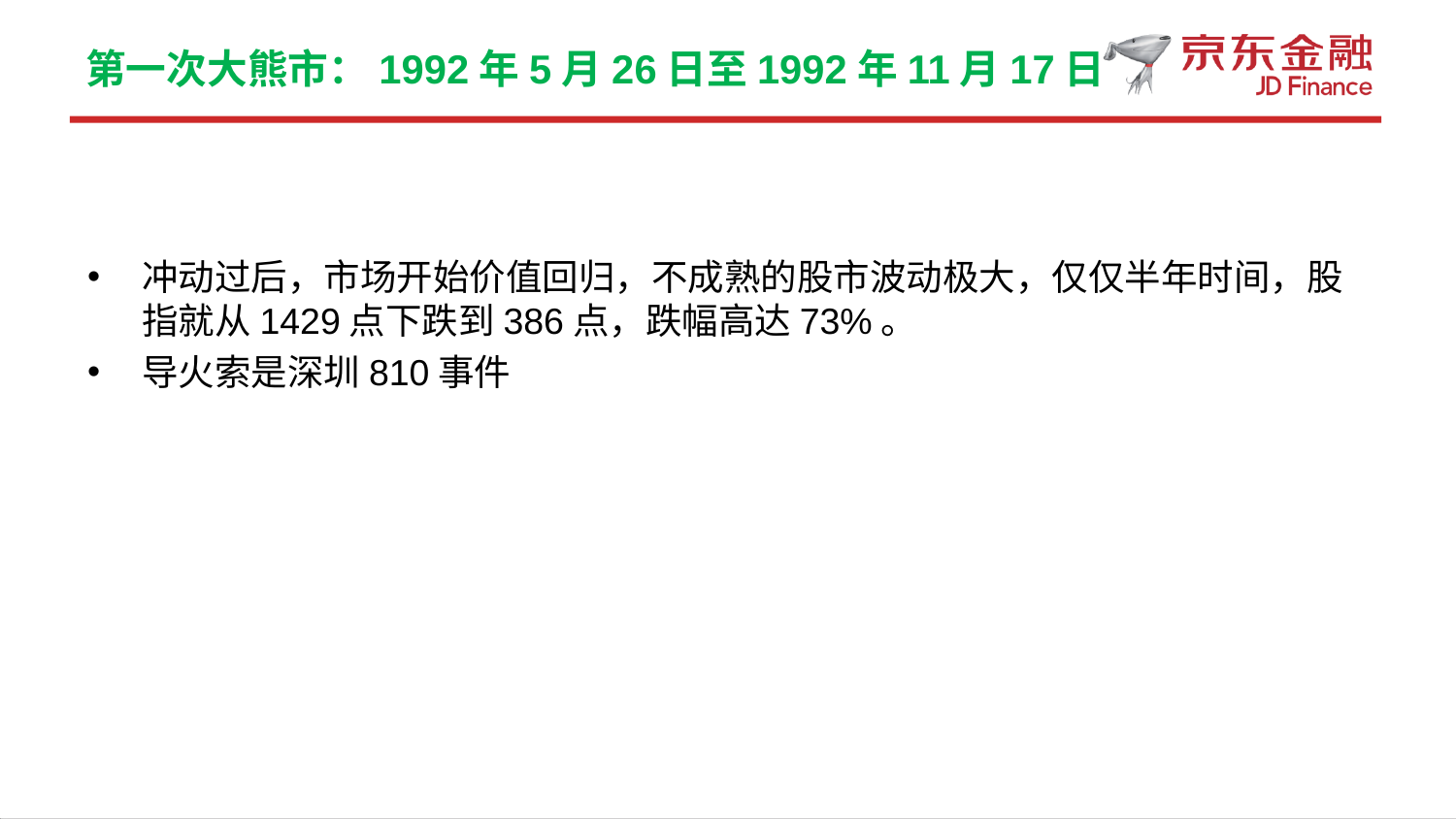

# 第一次大熊市：1992年5月26日至1992年11月17日
冲动过后，市场开始价值回归，不成熟的股市波动极大，仅仅半年时间，股指就从1429点下跌到386点，跌幅高达73%。
导火索是深圳810事件